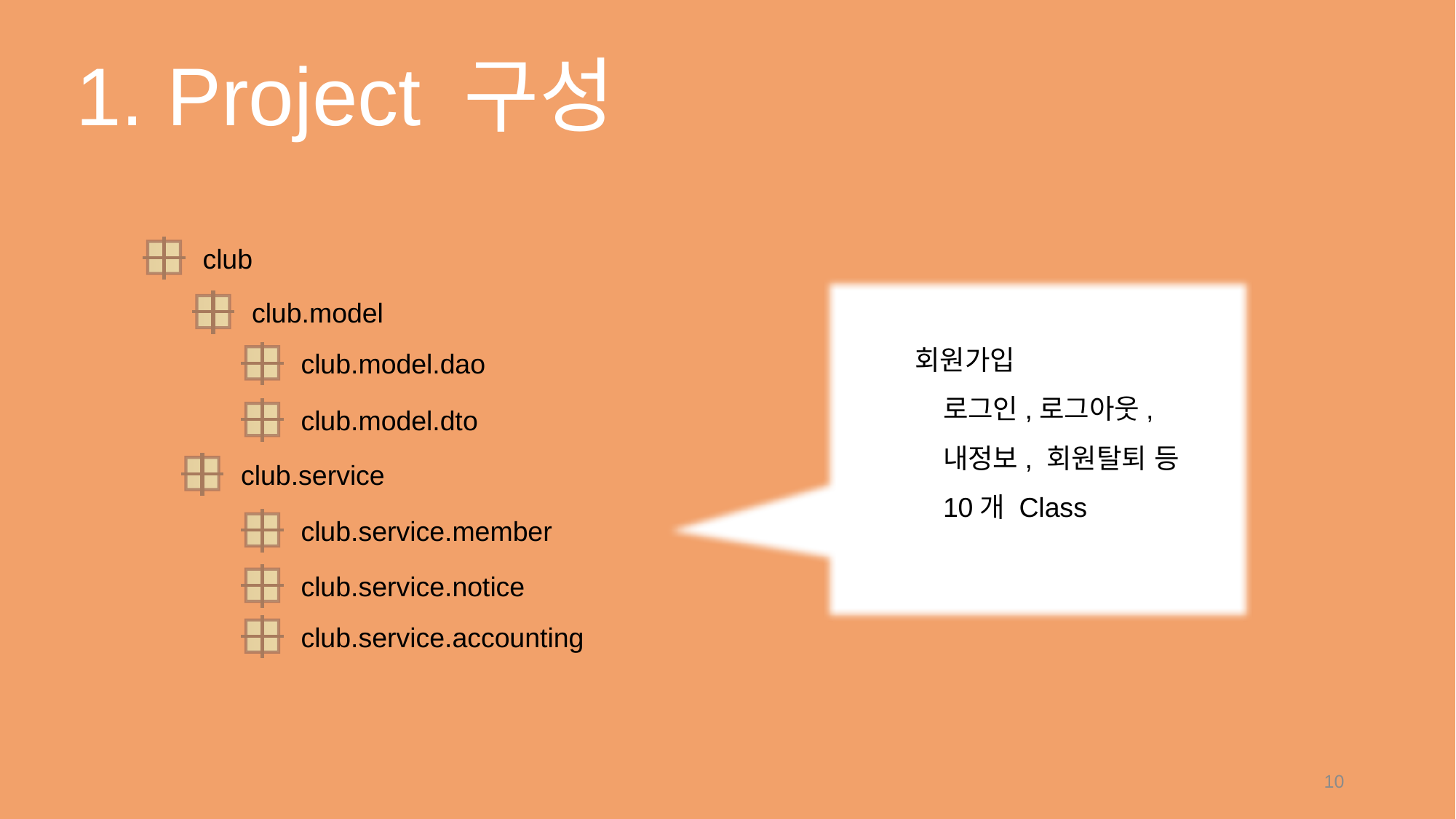

1. Project 구성
            회원가입
	로그인,로그아웃,
	내정보, 회원탈퇴 등
	10개 Class

club

club.model

club.model.dao

club.model.dto

club.service

club.service.member

club.service.notice

club.service.accounting

10